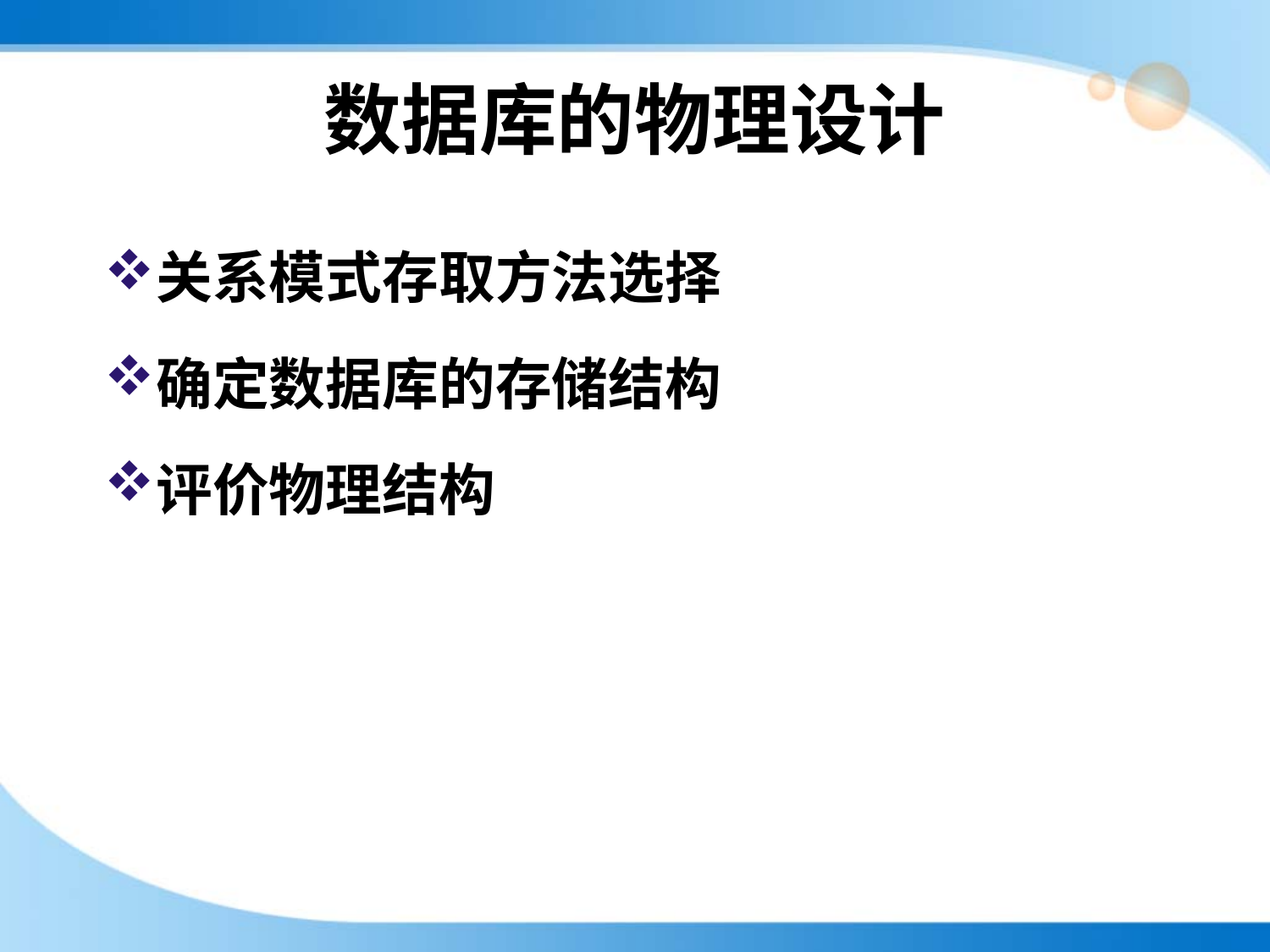

# 数据库的物理设计
关系模式存取方法选择
确定数据库的存储结构
评价物理结构